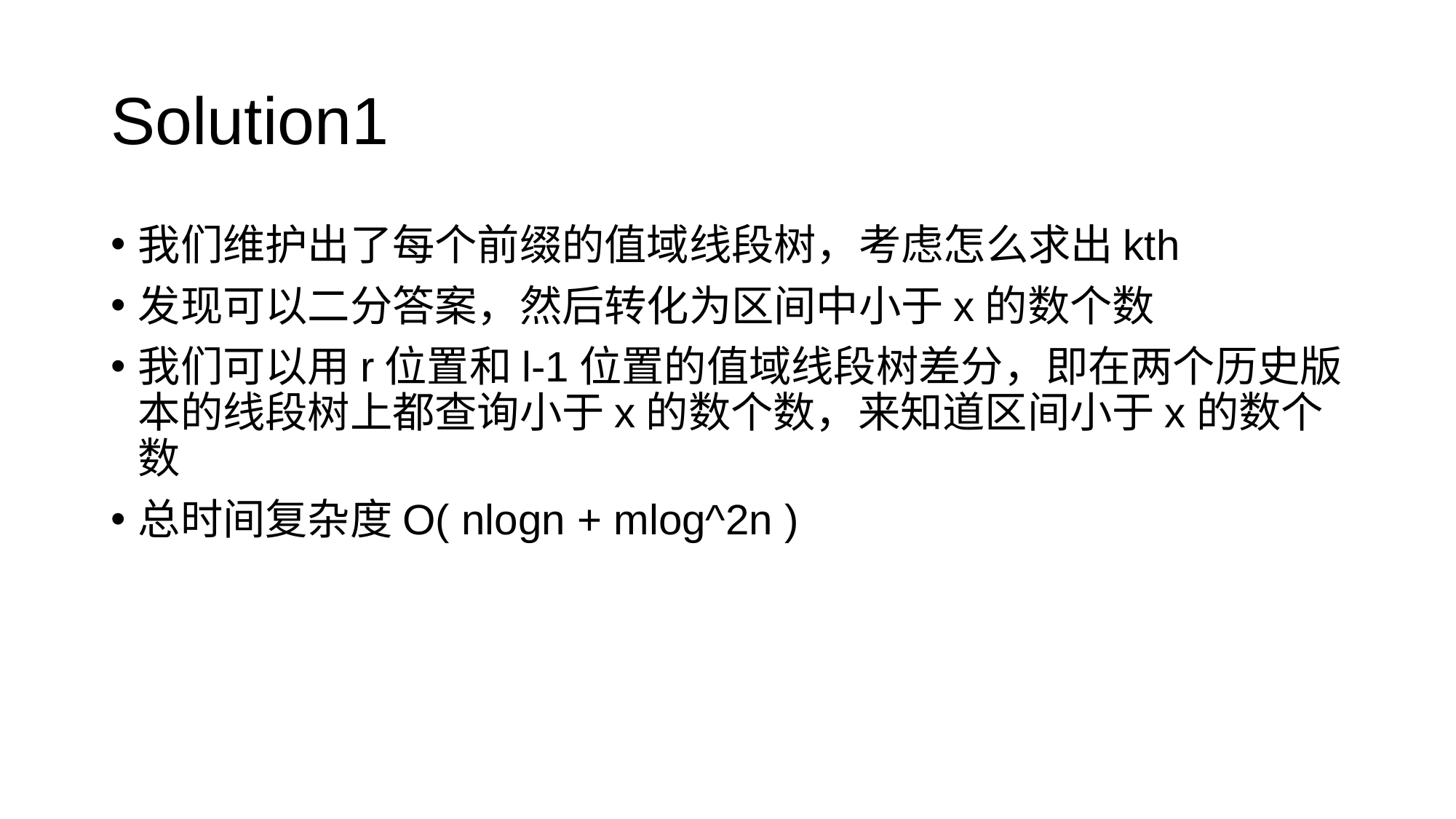

# Solution1
我们维护出了每个前缀的值域线段树，考虑怎么求出kth
发现可以二分答案，然后转化为区间中小于x的数个数
我们可以用r位置和l-1位置的值域线段树差分，即在两个历史版本的线段树上都查询小于x的数个数，来知道区间小于x的数个数
总时间复杂度O( nlogn + mlog^2n )